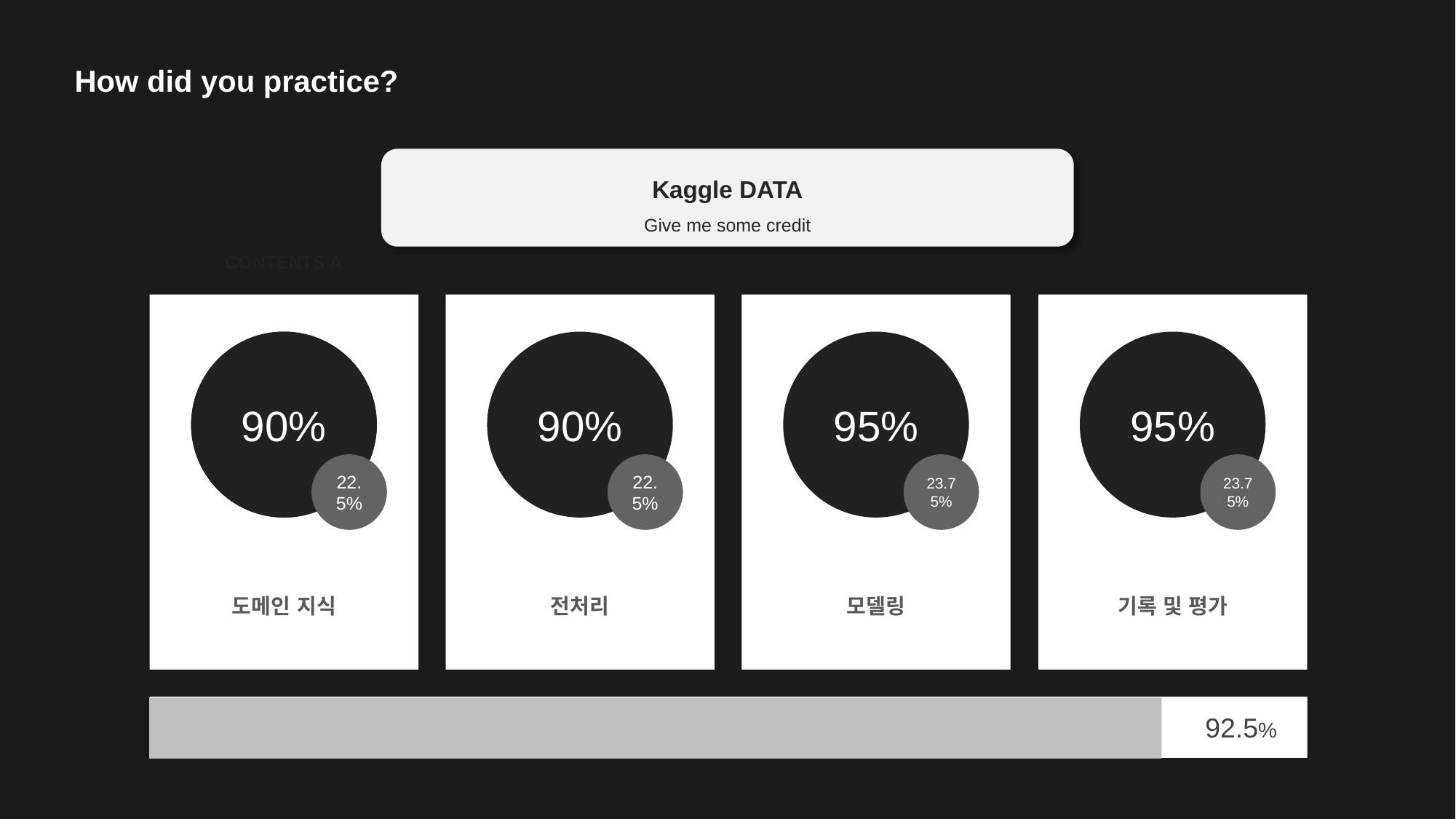

How did you practice?
Kaggle DATA
Give me some credit
CONTENTS A

91%
91%

91%
91%
90%
95%

90%
95%
21%
21%
21%
21%
23.75%
22.5%
22.5%
23.75%
각종 경험 및 대회
Python
사고력
기록
기록 및 평가
도메인 지식
전처리
모델링
66%
92.5%